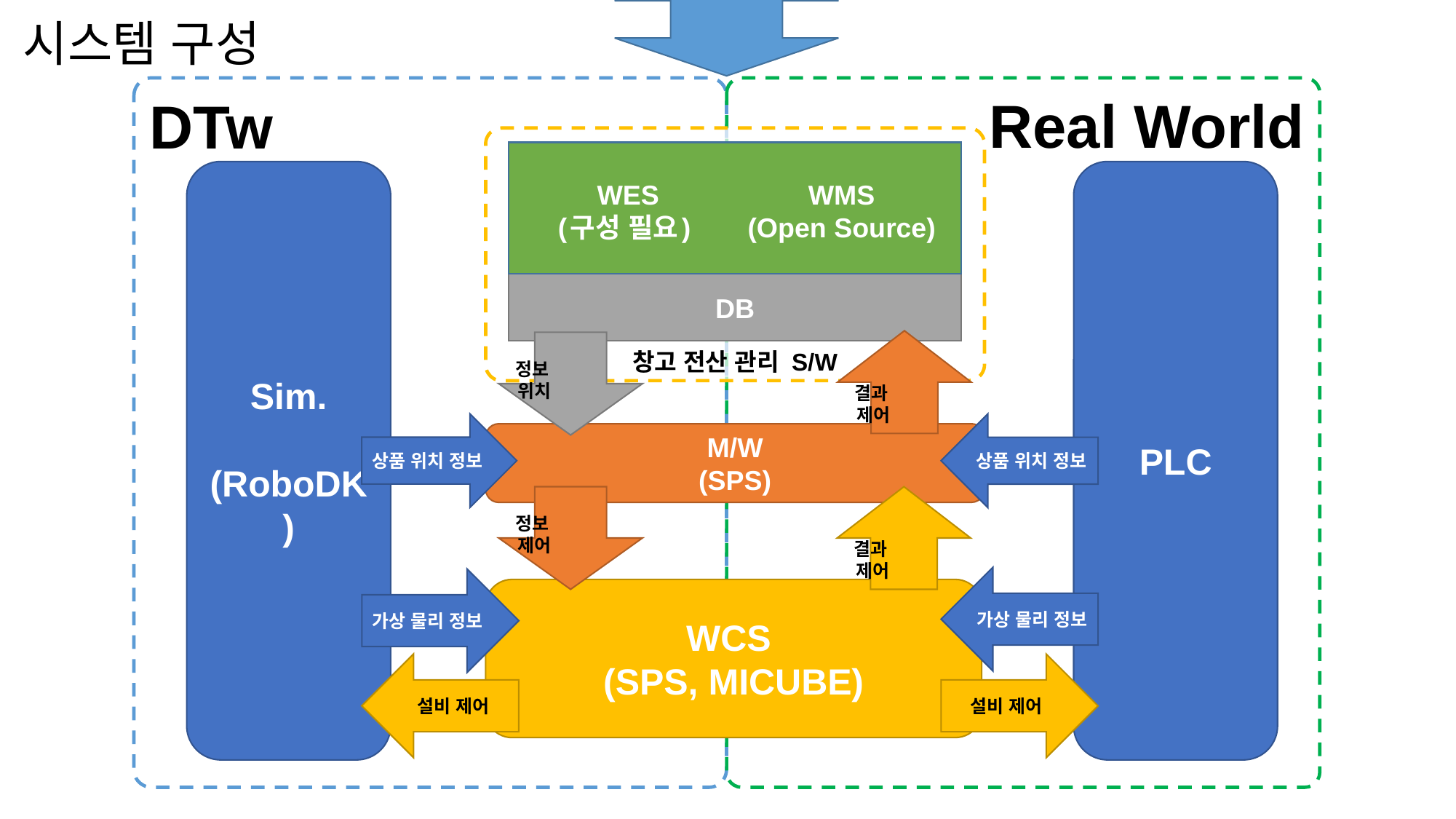

유저 인터페이스
HMI
왭
API

# 시스템 구성
Real World
DTw
창고 전산 관리 S/W
WMS
(Open Source)
WES
(구성 필요)
DB
WES
(구성 필요)
WMS
(Open Source)
Sim.

(RoboDK)
PLC
제어
결과
위치
정보
상품 위치 정보
상품 위치 정보
M/W
(SPS)
제어
정보
제어
결과
가상 물리 정보
가상 물리 정보
WCS
(SPS, MICUBE)
설비 제어
설비 제어